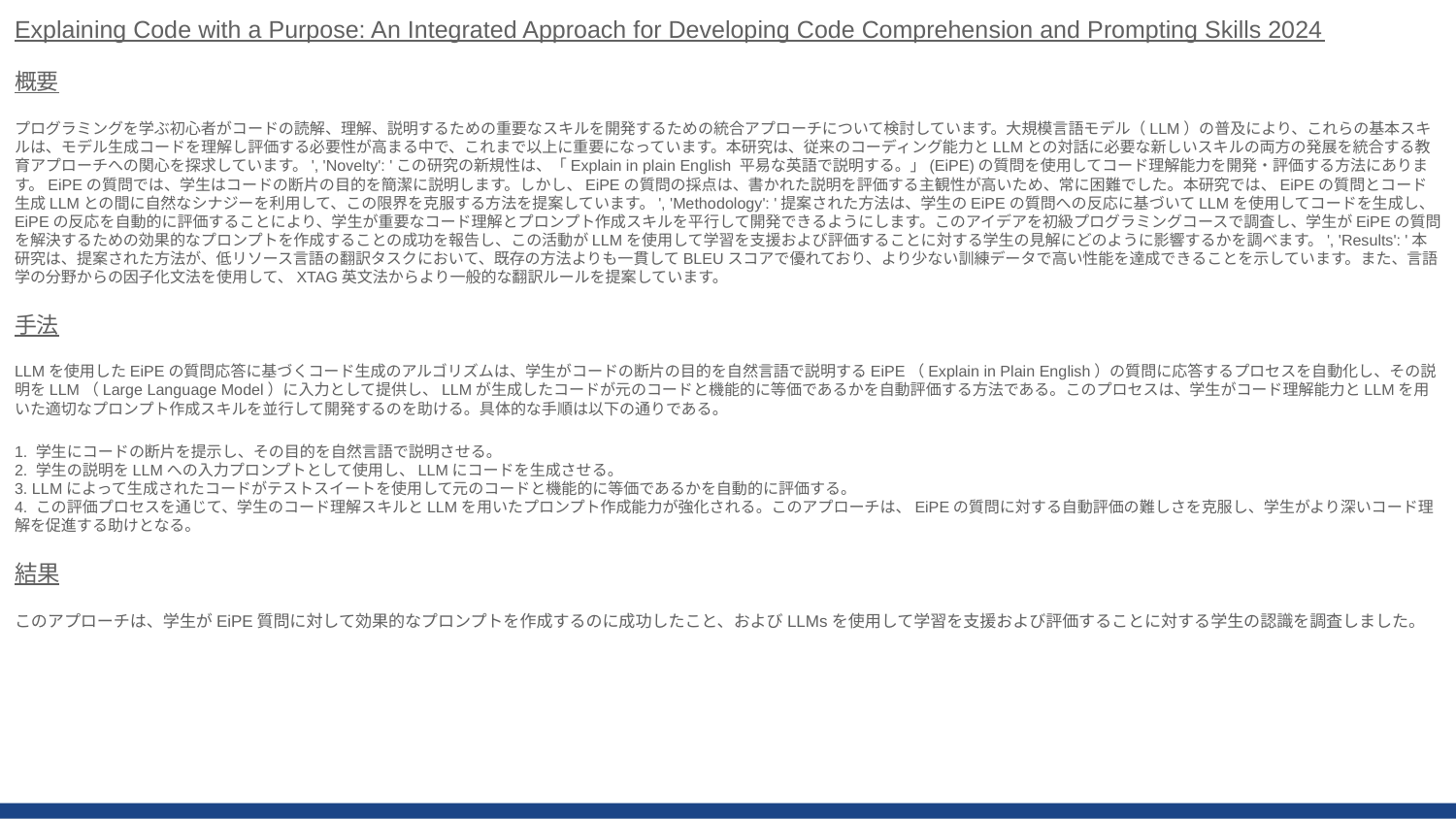

Explaining Code with a Purpose: An Integrated Approach for Developing Code Comprehension and Prompting Skills 2024
概要
プログラミングを学ぶ初心者がコードの読解、理解、説明するための重要なスキルを開発するための統合アプローチについて検討しています。大規模言語モデル（LLM）の普及により、これらの基本スキルは、モデル生成コードを理解し評価する必要性が高まる中で、これまで以上に重要になっています。本研究は、従来のコーディング能力とLLMとの対話に必要な新しいスキルの両方の発展を統合する教育アプローチへの関心を探求しています。', 'Novelty': 'この研究の新規性は、「Explain in plain English 平易な英語で説明する。」(EiPE)の質問を使用してコード理解能力を開発・評価する方法にあります。EiPEの質問では、学生はコードの断片の目的を簡潔に説明します。しかし、EiPEの質問の採点は、書かれた説明を評価する主観性が高いため、常に困難でした。本研究では、EiPEの質問とコード生成LLMとの間に自然なシナジーを利用して、この限界を克服する方法を提案しています。', 'Methodology': '提案された方法は、学生のEiPEの質問への反応に基づいてLLMを使用してコードを生成し、EiPEの反応を自動的に評価することにより、学生が重要なコード理解とプロンプト作成スキルを平行して開発できるようにします。このアイデアを初級プログラミングコースで調査し、学生がEiPEの質問を解決するための効果的なプロンプトを作成することの成功を報告し、この活動がLLMを使用して学習を支援および評価することに対する学生の見解にどのように影響するかを調べます。', 'Results': '本研究は、提案された方法が、低リソース言語の翻訳タスクにおいて、既存の方法よりも一貫してBLEUスコアで優れており、より少ない訓練データで高い性能を達成できることを示しています。また、言語学の分野からの因子化文法を使用して、XTAG英文法からより一般的な翻訳ルールを提案しています。
手法
LLMを使用したEiPEの質問応答に基づくコード生成のアルゴリズムは、学生がコードの断片の目的を自然言語で説明するEiPE（Explain in Plain English）の質問に応答するプロセスを自動化し、その説明をLLM（Large Language Model）に入力として提供し、LLMが生成したコードが元のコードと機能的に等価であるかを自動評価する方法である。このプロセスは、学生がコード理解能力とLLMを用いた適切なプロンプト作成スキルを並行して開発するのを助ける。具体的な手順は以下の通りである。
1. 学生にコードの断片を提示し、その目的を自然言語で説明させる。
2. 学生の説明をLLMへの入力プロンプトとして使用し、LLMにコードを生成させる。
3. LLMによって生成されたコードがテストスイートを使用して元のコードと機能的に等価であるかを自動的に評価する。
4. この評価プロセスを通じて、学生のコード理解スキルとLLMを用いたプロンプト作成能力が強化される。このアプローチは、EiPEの質問に対する自動評価の難しさを克服し、学生がより深いコード理解を促進する助けとなる。
結果
このアプローチは、学生がEiPE質問に対して効果的なプロンプトを作成するのに成功したこと、およびLLMsを使用して学習を支援および評価することに対する学生の認識を調査しました。